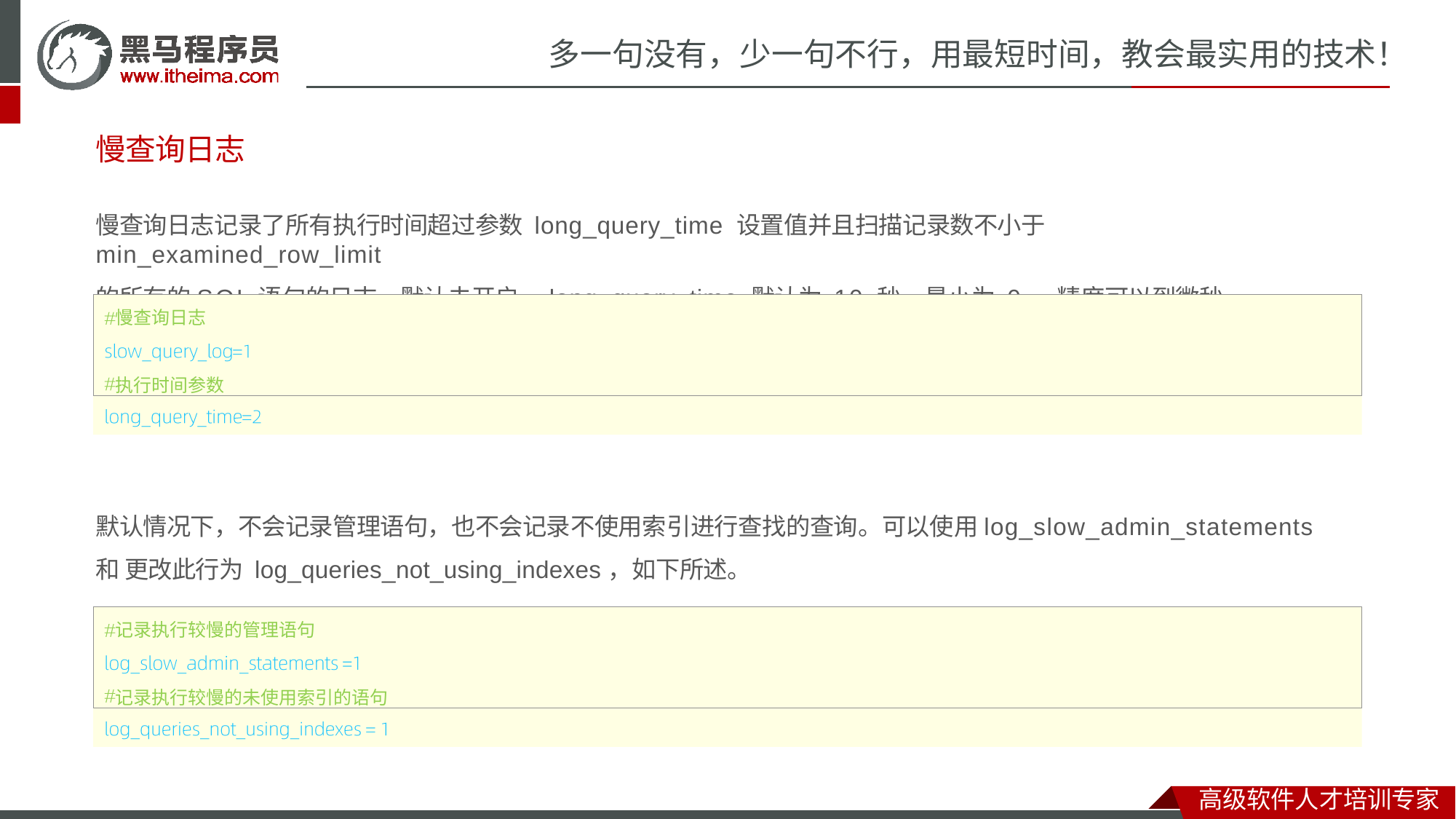

# 多一句没有，少一句不行，用最短时间，教会最实用的技术！

慢查询日志

慢查询日志记录了所有执行时间超过参数 long_query_time 设置值并且扫描记录数不小于 min_examined_row_limit
的所有的SQL语句的日志，默认未开启。long_query_time 默认为 10 秒，最小为 0， 精度可以到微秒。

慢查询日志

执行时间参数

默认情况下，不会记录管理语句，也不会记录不使用索引进行查找的查询。可以使用log_slow_admin_statements和 更改此行为 log_queries_not_using_indexes，如下所述。

记录执行较慢的管理语句

记录执行较慢的未使用索引的语句

高级软件人才培训专家